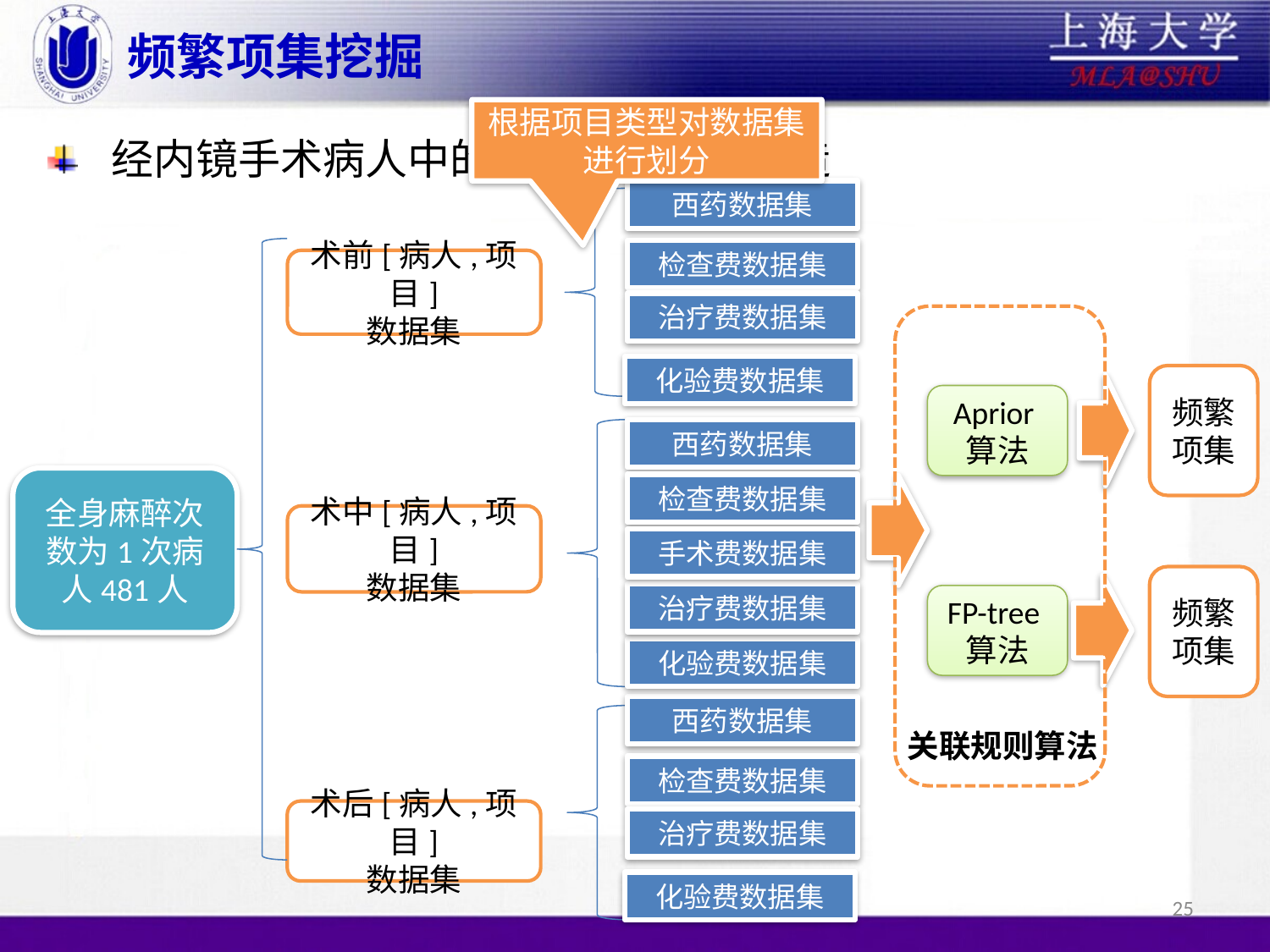

# 频繁项集挖掘
根据项目类型对数据集进行划分
经内镜手术病人中的频繁项集样本构造

西药数据集
检查费数据集
治疗费数据集
化验费数据集

术前[病人,项目]
数据集

频繁项集

Aprior算法

FP-tree算法

西药数据集
检查费数据集
手术费数据集
治疗费数据集
化验费数据集
全身麻醉次数为1次病人481人
术中[病人,项目]
数据集
频繁项集
西药数据集
检查费数据集
治疗费数据集
化验费数据集

关联规则算法

术后[病人,项目]
数据集

25